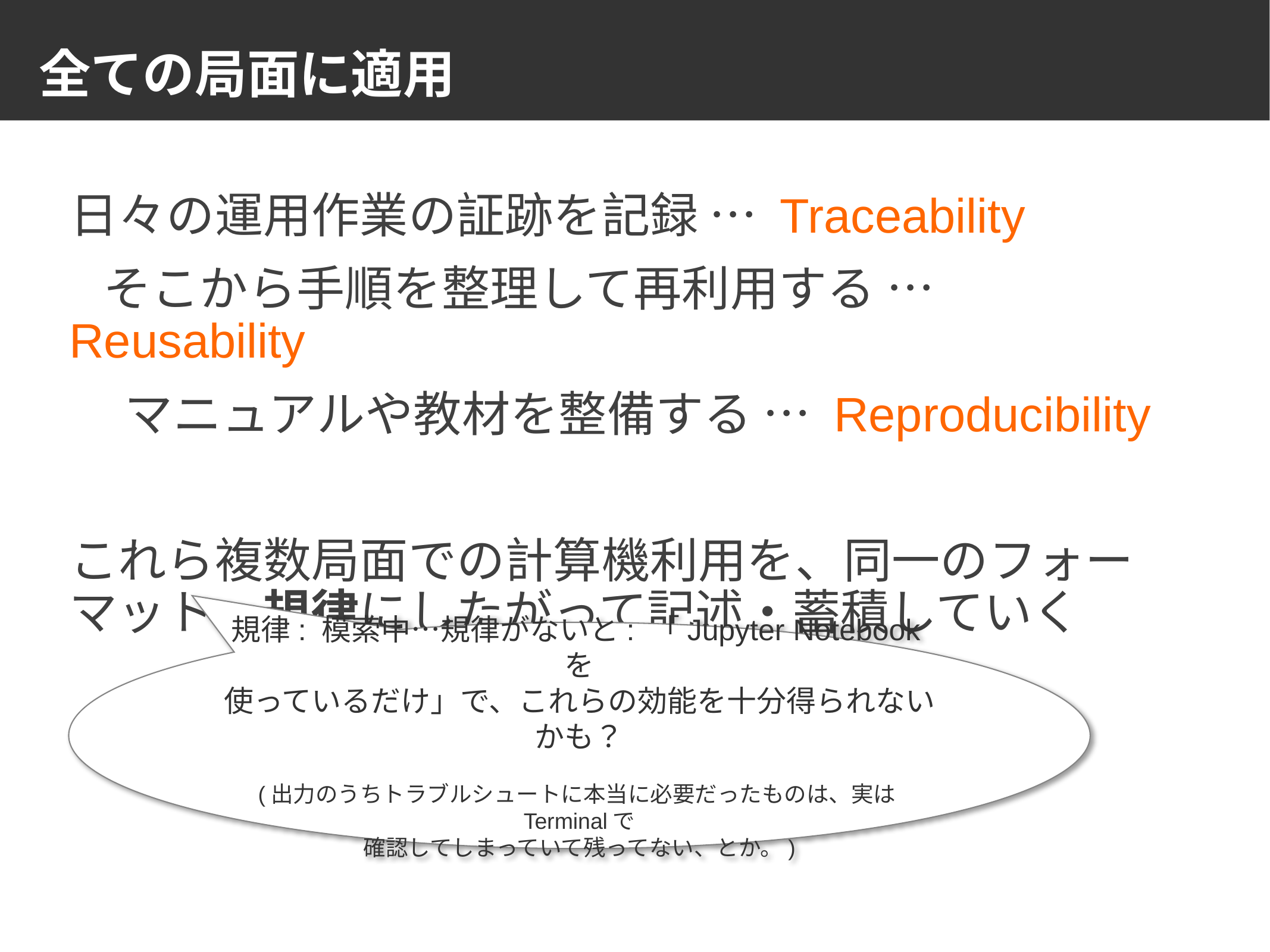

# 全ての局面に適用
日々の運用作業の証跡を記録 … Traceability
  そこから手順を整理して再利用する … Reusability
    マニュアルや教材を整備する … Reproducibility

これら複数局面での計算機利用を、同一のフォーマット・規律にしたがって記述・蓄積していく
規律: 模索中…規律がないと: 「Jupyter Notebookを
使っているだけ」で、これらの効能を十分得られないかも？

(出力のうちトラブルシュートに本当に必要だったものは、実はTerminalで
確認してしまっていて残ってない、とか。)